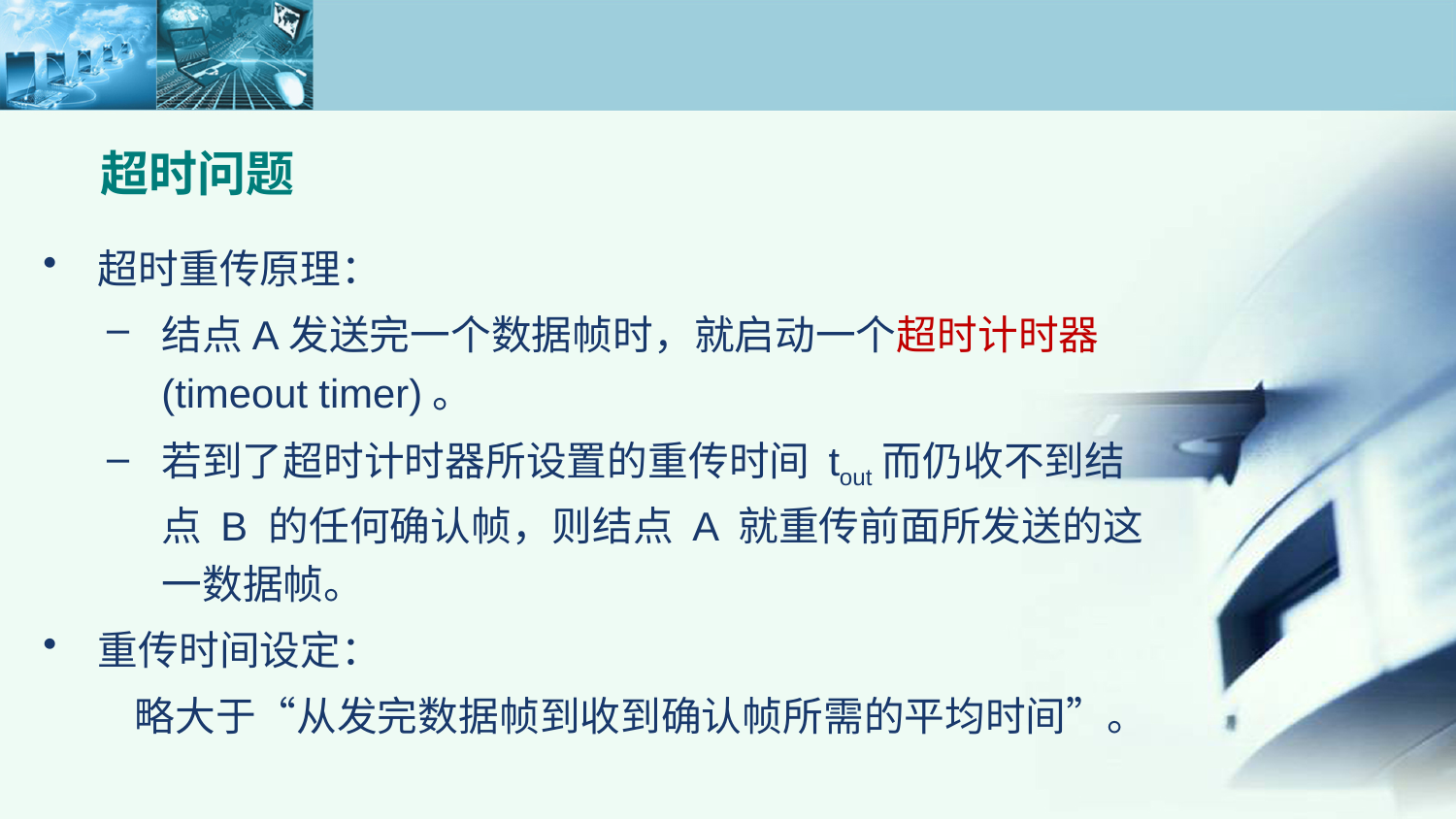

超时问题
超时重传原理：
结点A发送完一个数据帧时，就启动一个超时计时器(timeout timer)。
若到了超时计时器所设置的重传时间 tout而仍收不到结点 B 的任何确认帧，则结点 A 就重传前面所发送的这一数据帧。
重传时间设定：
  略大于“从发完数据帧到收到确认帧所需的平均时间”。